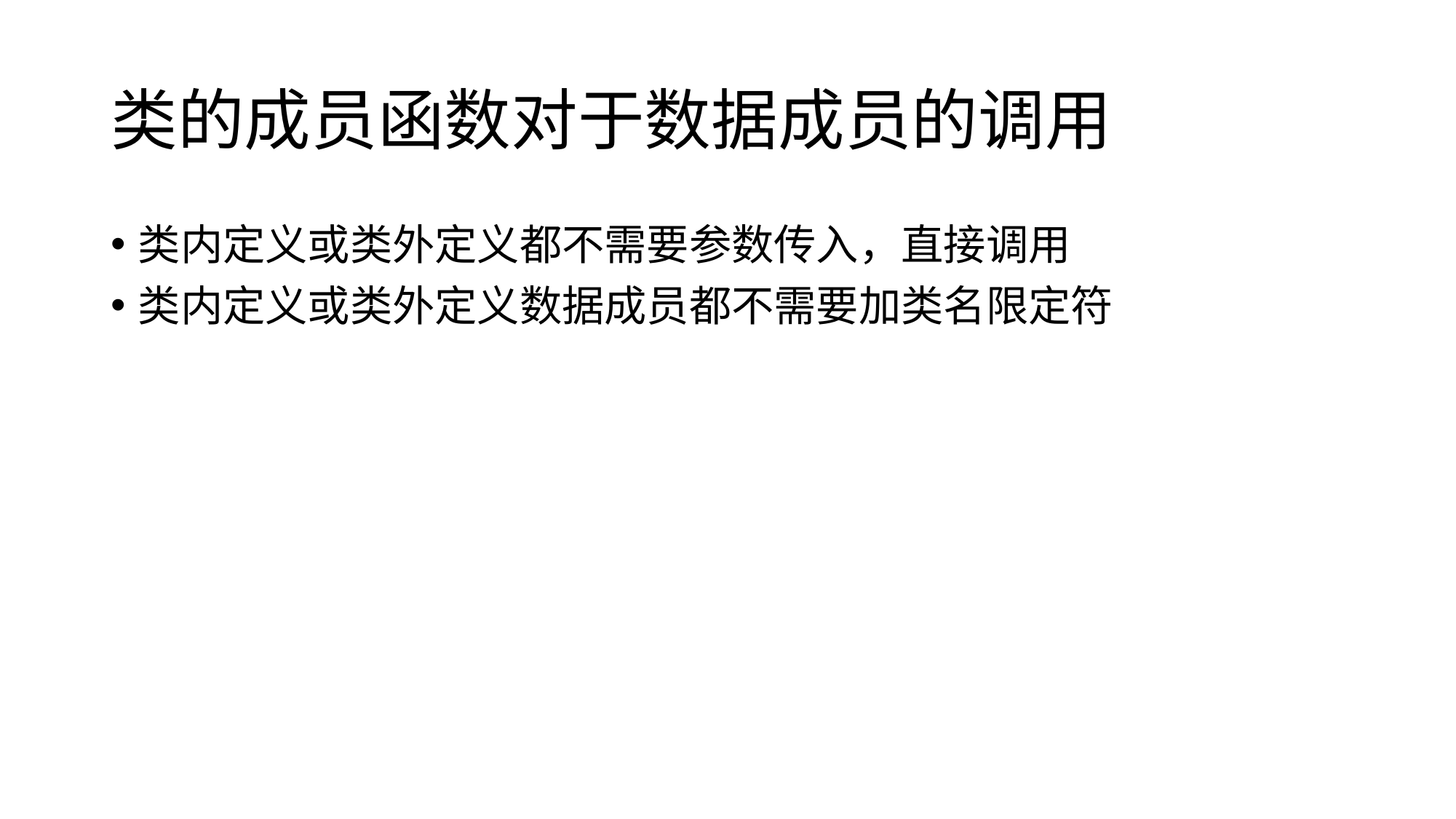

# 类的成员函数对于数据成员的调用
类内定义或类外定义都不需要参数传入，直接调用
类内定义或类外定义数据成员都不需要加类名限定符